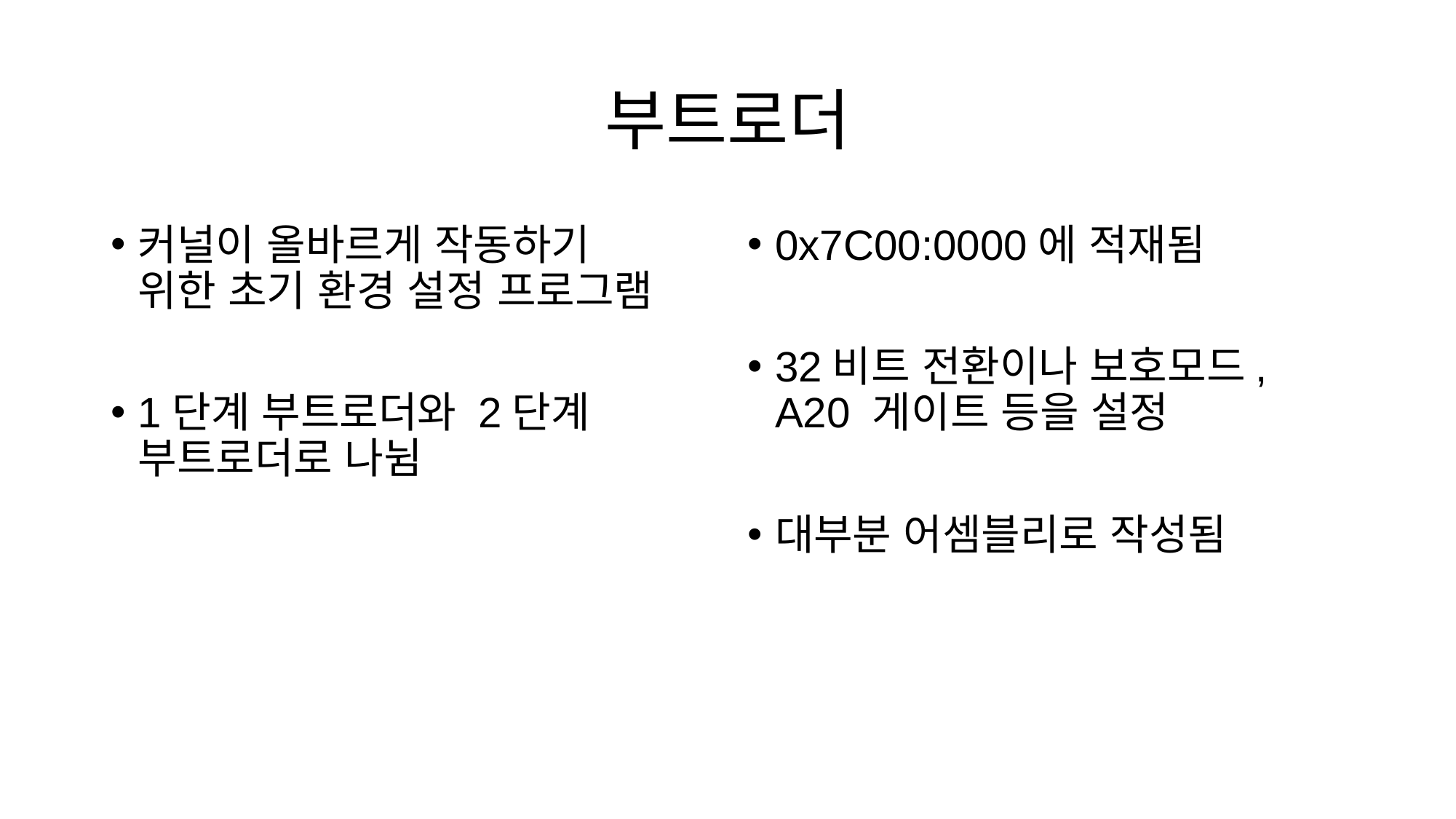

# 부트로더
커널이 올바르게 작동하기
위한 초기 환경 설정 프로그램

1단계 부트로더와 2단계
부트로더로 나뉨

0x7C00:0000에 적재됨

32비트 전환이나 보호모드,
A20 게이트 등을 설정

대부분 어셈블리로 작성됨